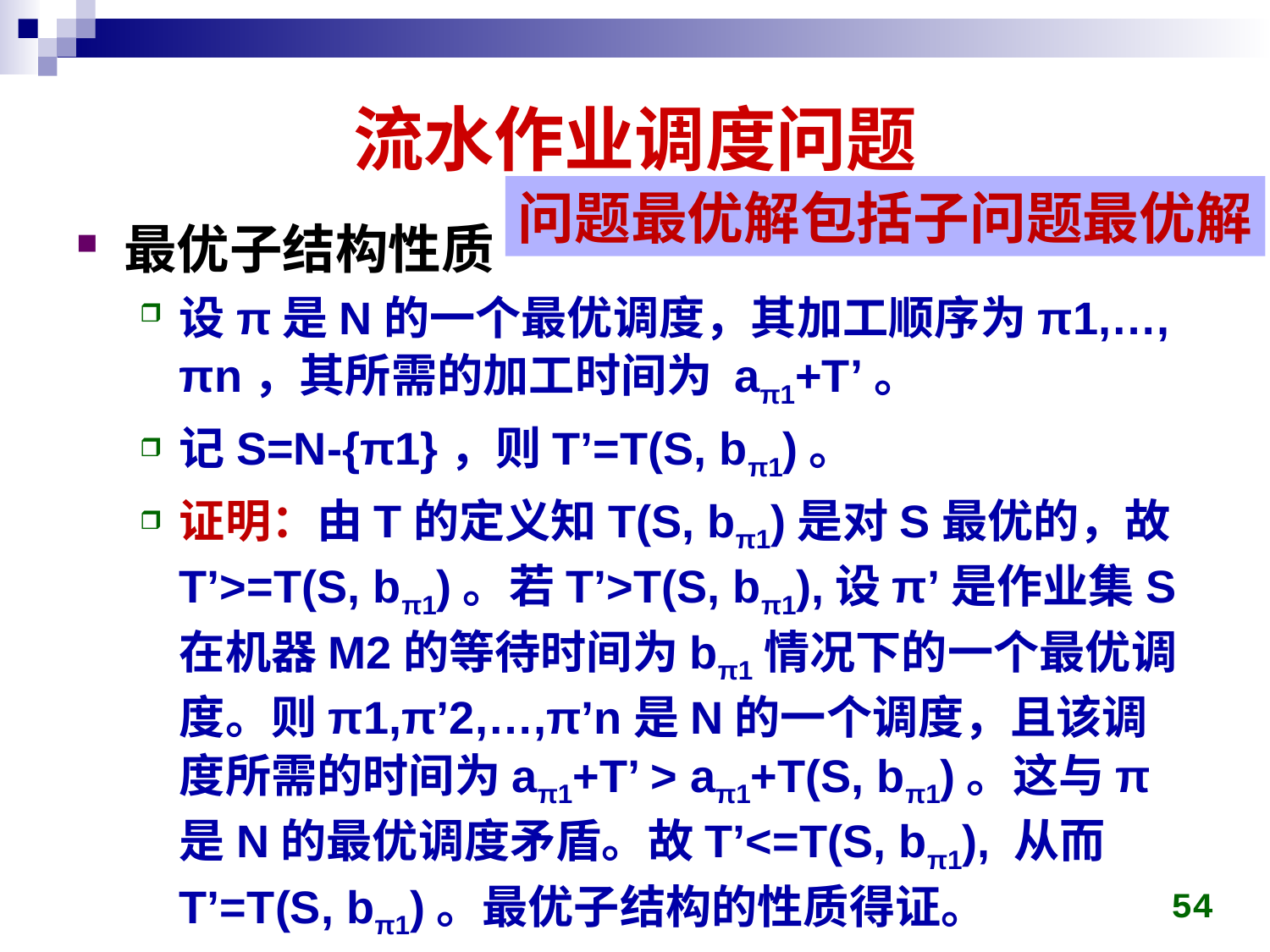

# 流水作业调度问题
问题最优解包括子问题最优解
最优子结构性质
设π是N的一个最优调度，其加工顺序为π1,…, πn，其所需的加工时间为 aπ1+T’。
记S=N-{π1}，则T’=T(S, bπ1)。
证明：由T的定义知T(S, bπ1)是对S最优的，故T’>=T(S, bπ1)。若T’>T(S, bπ1),设π’是作业集S在机器M2的等待时间为bπ1情况下的一个最优调度。则π1,π’2,…,π’n是N的一个调度，且该调度所需的时间为aπ1+T’ > aπ1+T(S, bπ1)。这与π是N的最优调度矛盾。故T’<=T(S, bπ1), 从而T’=T(S, bπ1)。最优子结构的性质得证。

54